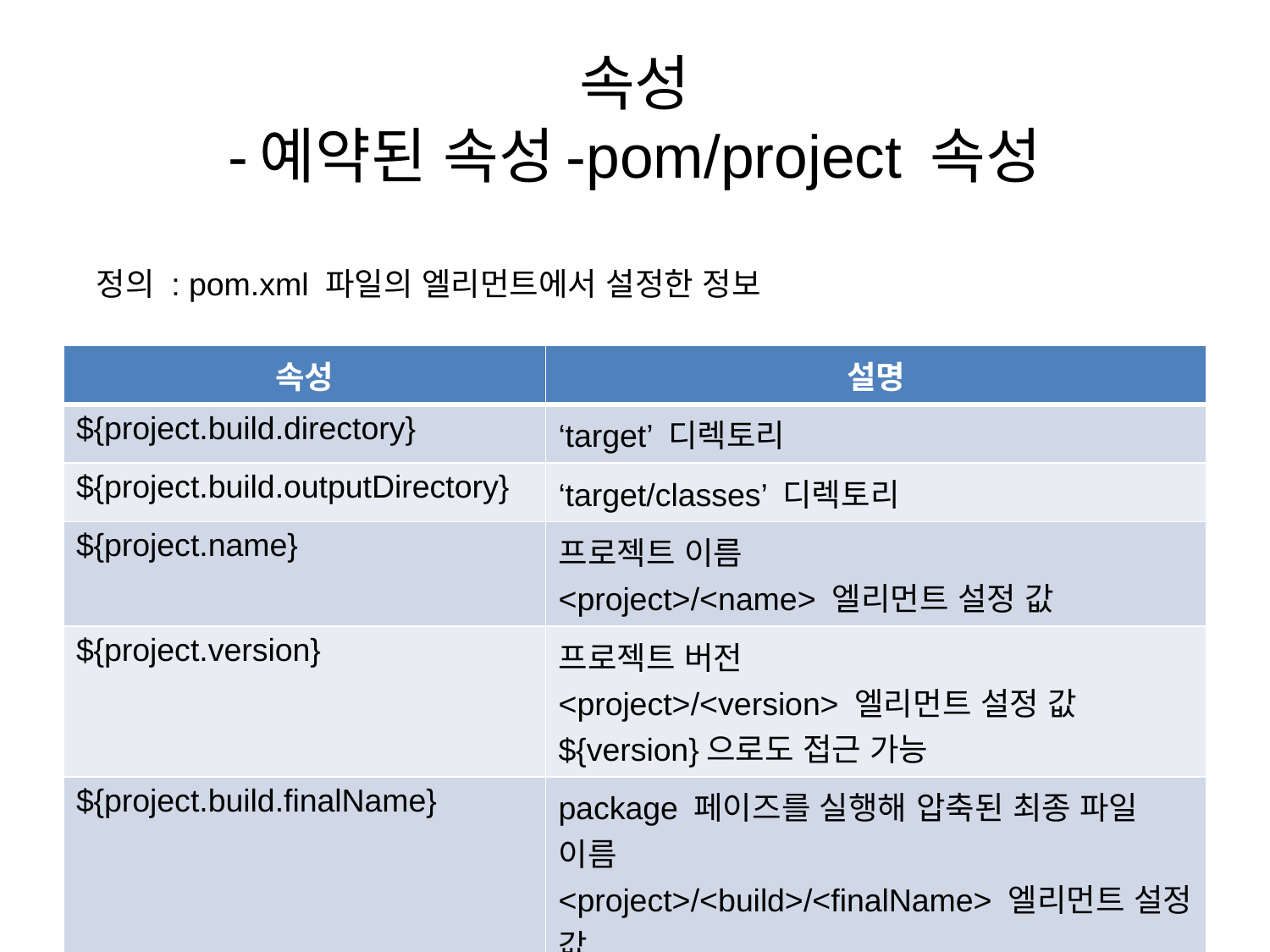

# 속성 -예약된 속성-pom/project 속성
정의 : pom.xml 파일의 엘리먼트에서 설정한 정보
| 속성 | 설명 |
| --- | --- |
| ${project.build.directory} | ‘target’ 디렉토리 |
| ${project.build.outputDirectory} | ‘target/classes’ 디렉토리 |
| ${project.name} | 프로젝트 이름 <project>/<name> 엘리먼트 설정 값 |
| ${project.version} | 프로젝트 버전 <project>/<version> 엘리먼트 설정 값 ${version}으로도 접근 가능 |
| ${project.build.finalName} | package 페이즈를 실행해 압축된 최종 파일 이름 <project>/<build>/<finalName> 엘리먼트 설정 값 |